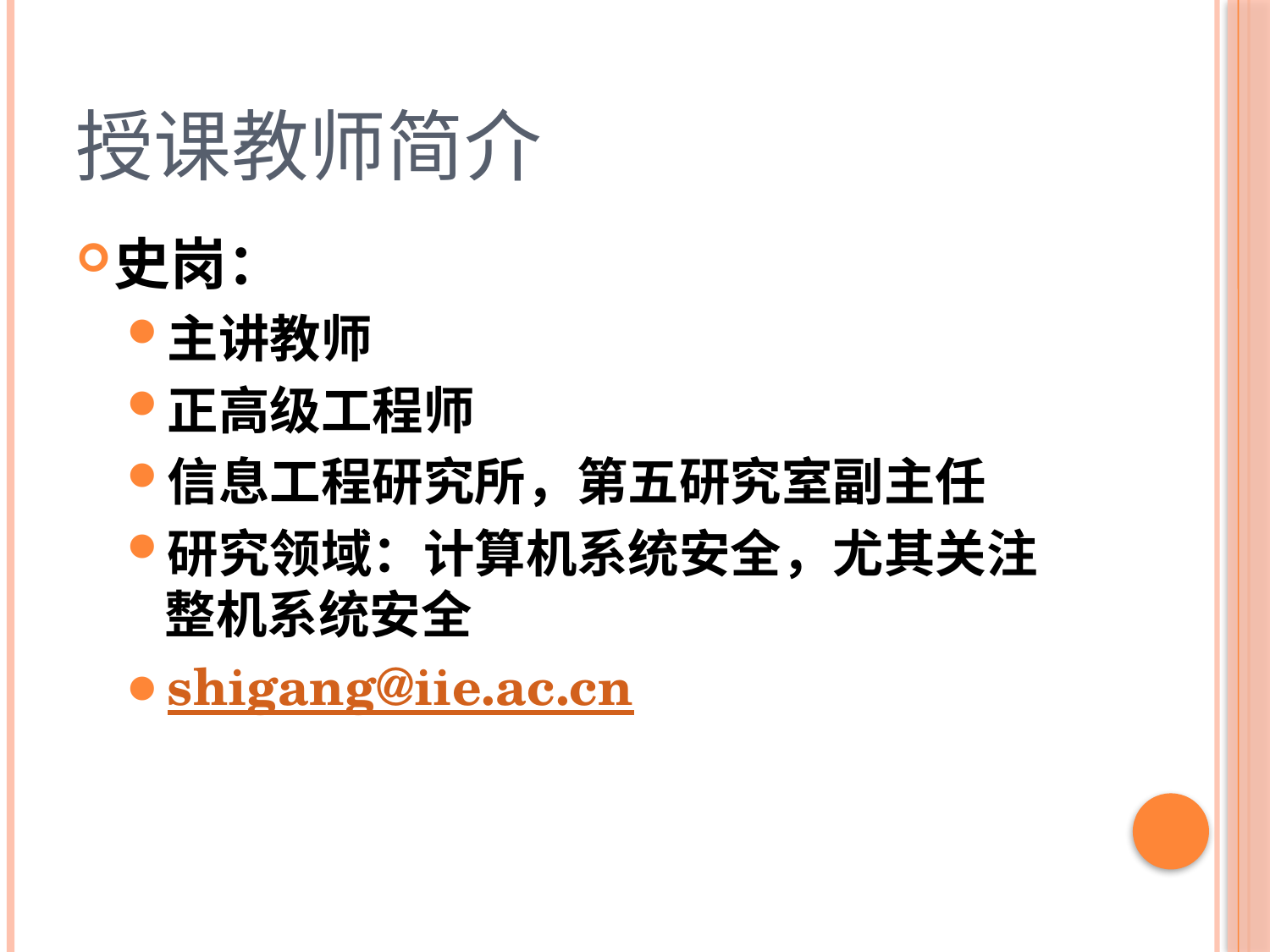

# 授课教师简介
史岗：
主讲教师
正高级工程师
信息工程研究所，第五研究室副主任
研究领域：计算机系统安全，尤其关注整机系统安全
shigang@iie.ac.cn